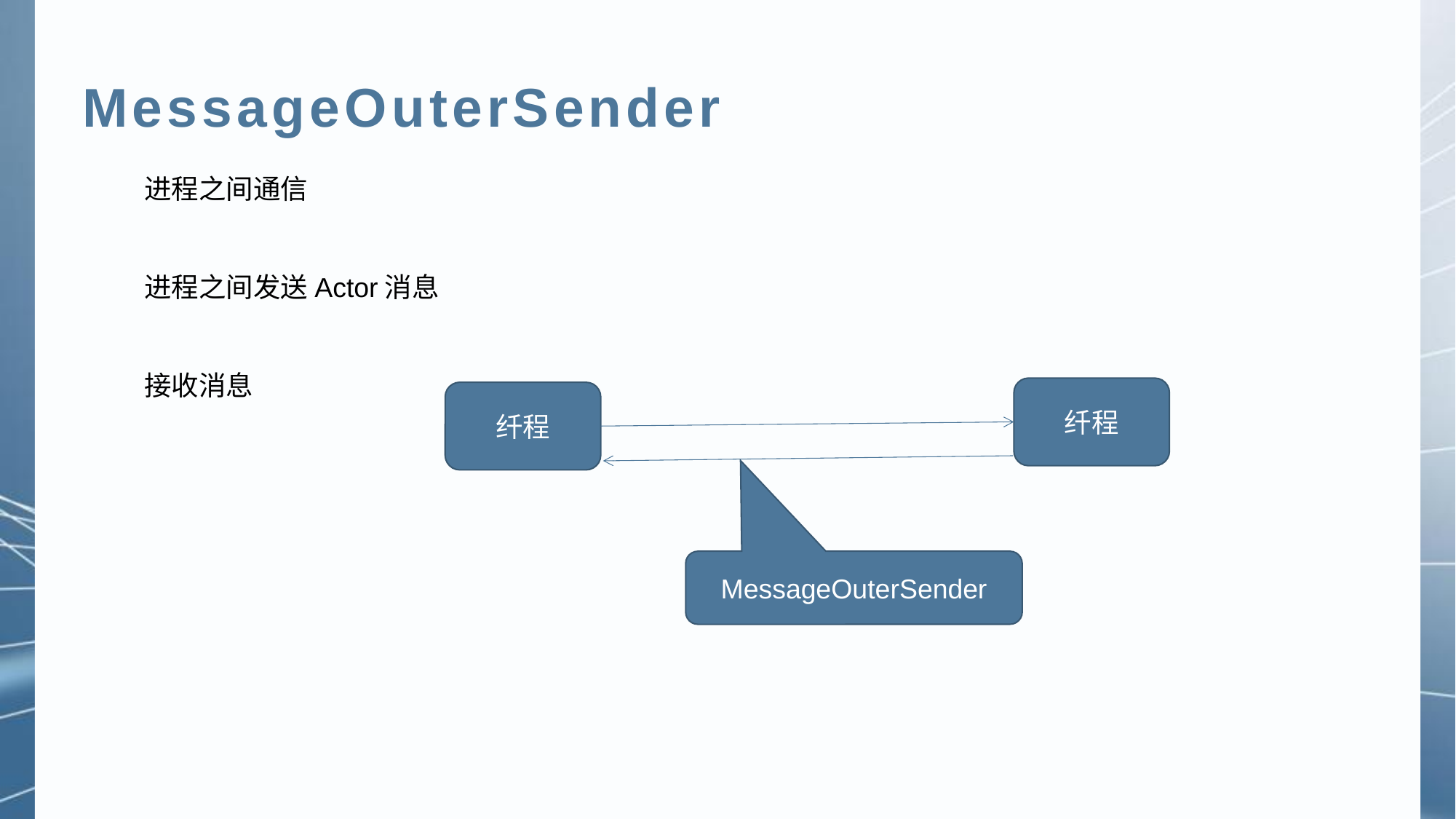

MessageOuterSender
进程之间通信

进程之间发送Actor消息

接收消息
纤程
纤程
MessageOuterSender